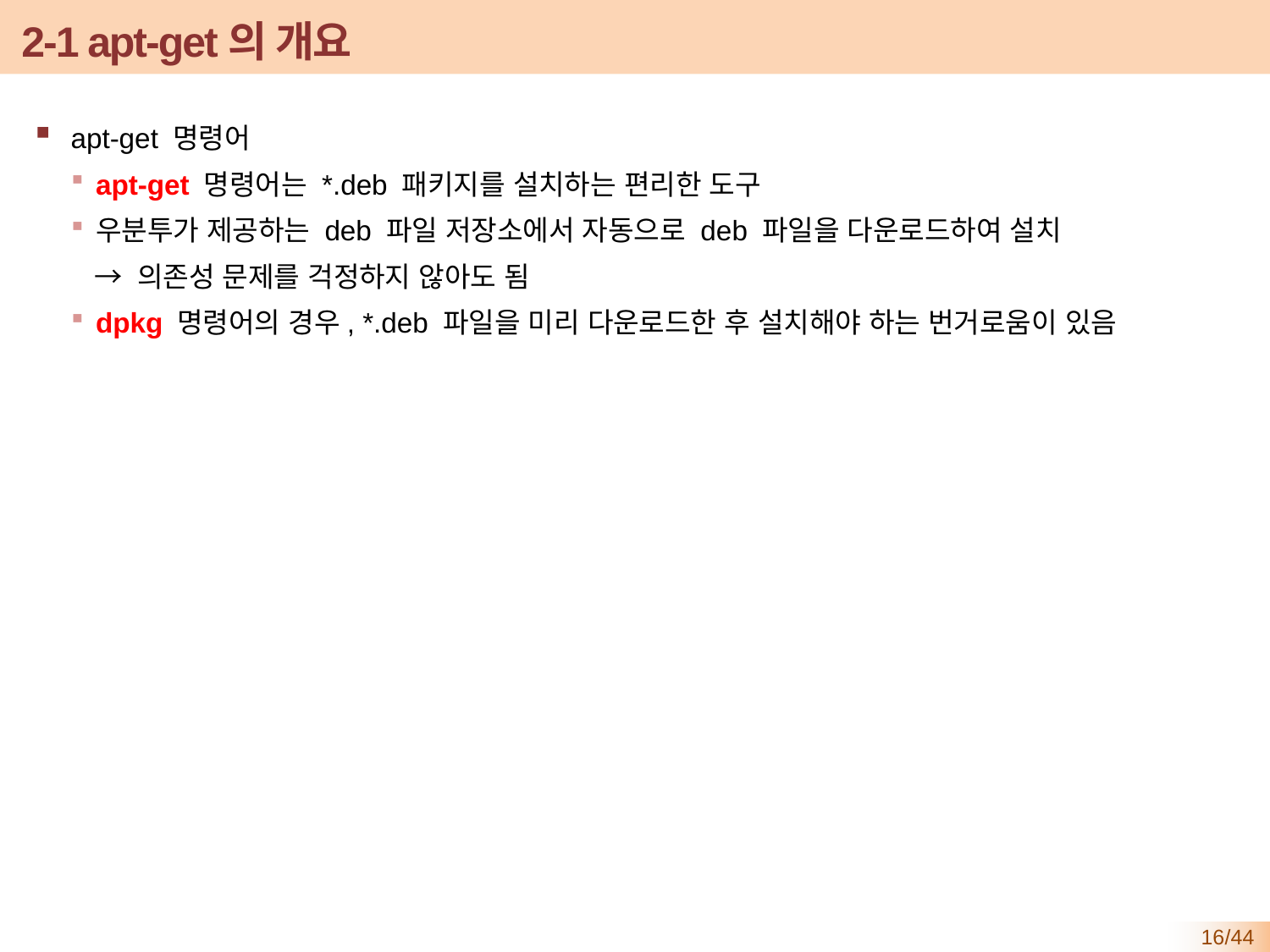

# 2-1 apt-get의 개요
apt-get 명령어
apt-get 명령어는 *.deb 패키지를 설치하는 편리한 도구
우분투가 제공하는 deb 파일 저장소에서 자동으로 deb 파일을 다운로드하여 설치
   → 의존성 문제를 걱정하지 않아도 됨
dpkg 명령어의 경우, *.deb 파일을 미리 다운로드한 후 설치해야 하는 번거로움이 있음